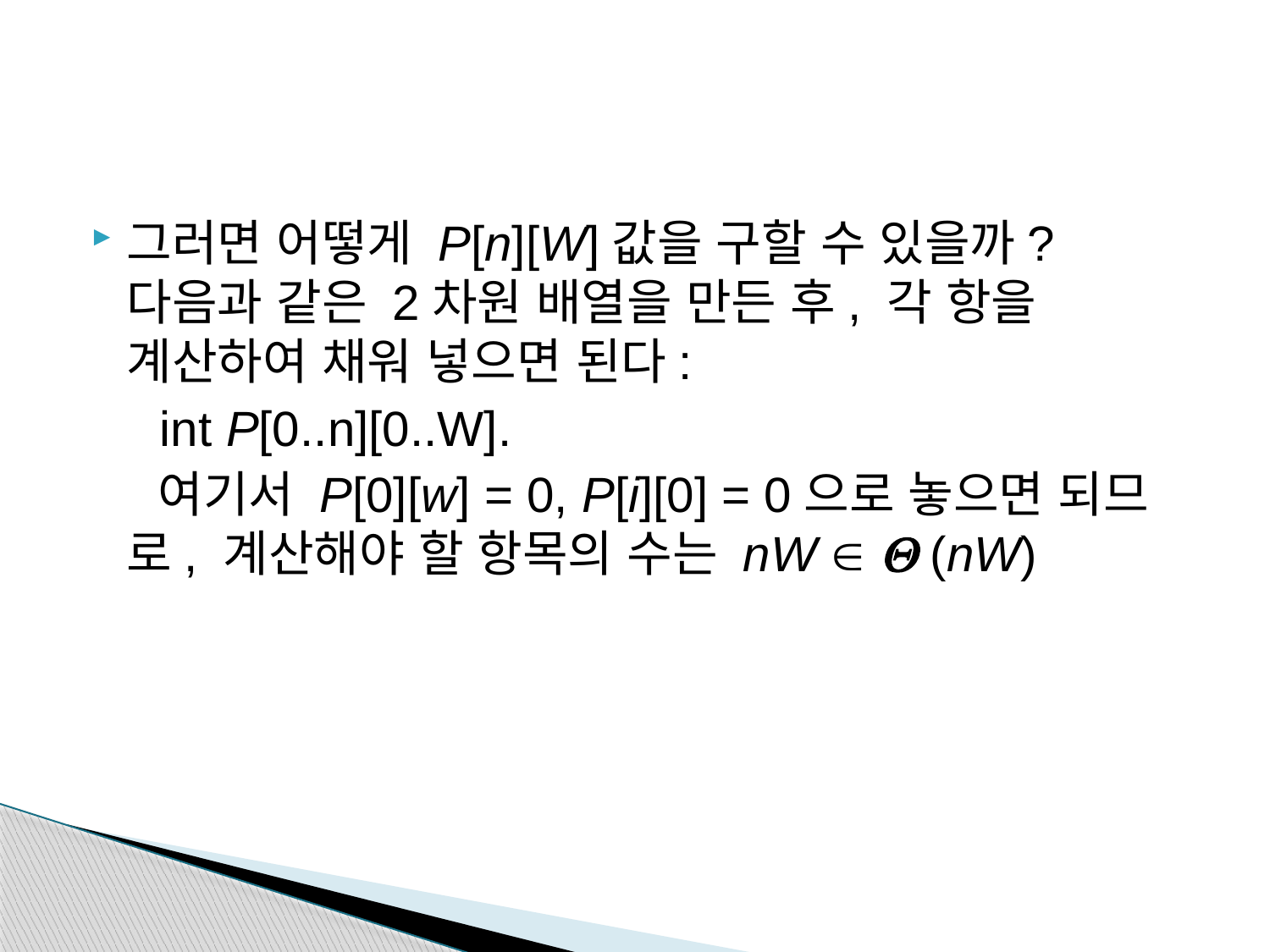

#
그러면 어떻게 P[n][W]값을 구할 수 있을까? 다음과 같은 2차원 배열을 만든 후, 각 항을 계산하여 채워 넣으면 된다:
     int P[0..n][0..W].
    여기서 P[0][w] = 0, P[i][0] = 0으로 놓으면 되므로, 계산해야 할 항목의 수는 nW ∈ Θ (nW)